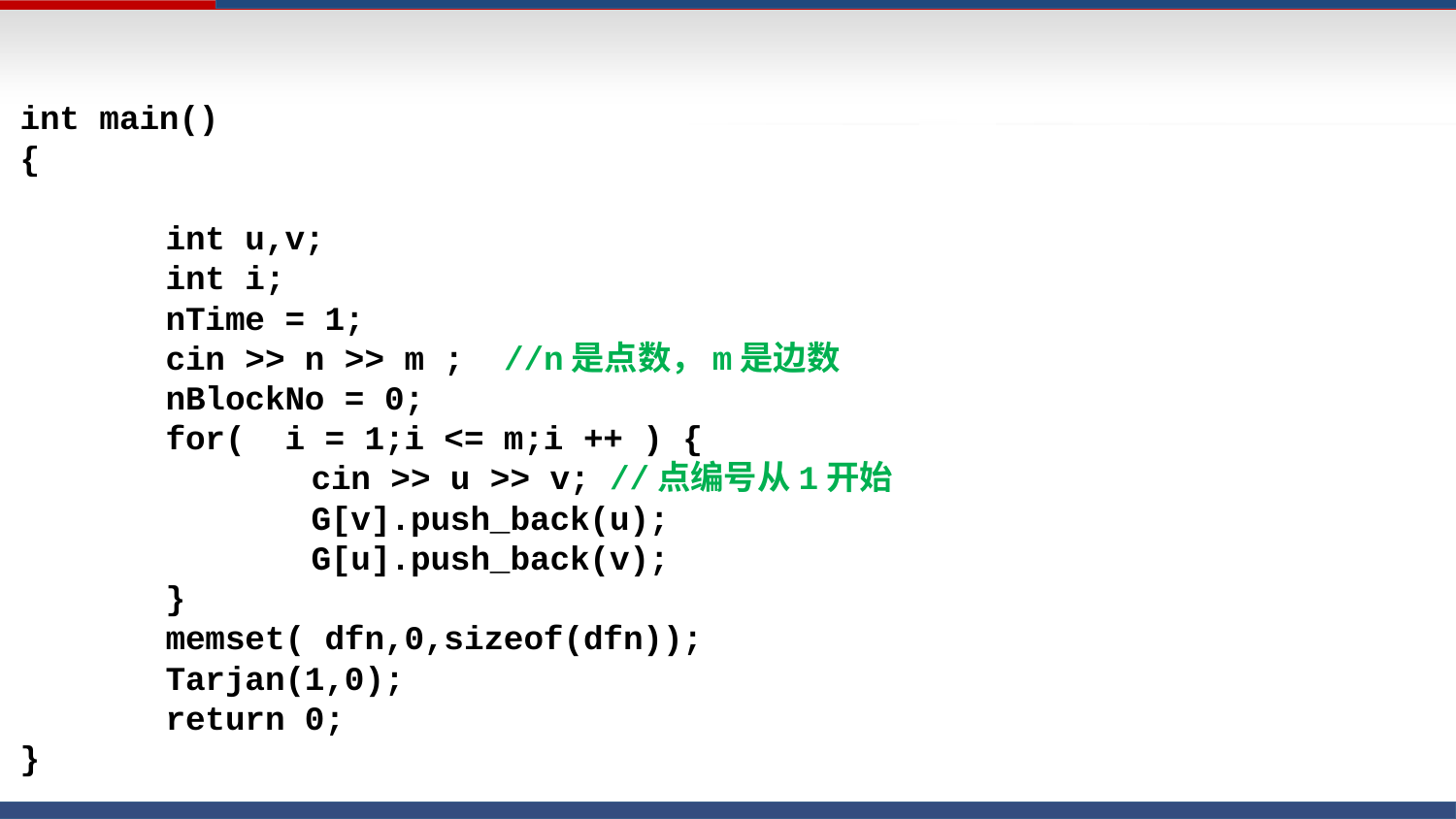

int main()
{

	int u,v;
	int i;
	nTime = 1;
	cin >> n >> m ;  //n是点数，m是边数
	nBlockNo = 0;
	for(  i = 1;i <= m;i ++ ) {
		cin >> u >> v; //点编号从1开始
		G[v].push_back(u);
		G[u].push_back(v);
	}
	memset( dfn,0,sizeof(dfn));
	Tarjan(1,0);
	return 0;
}